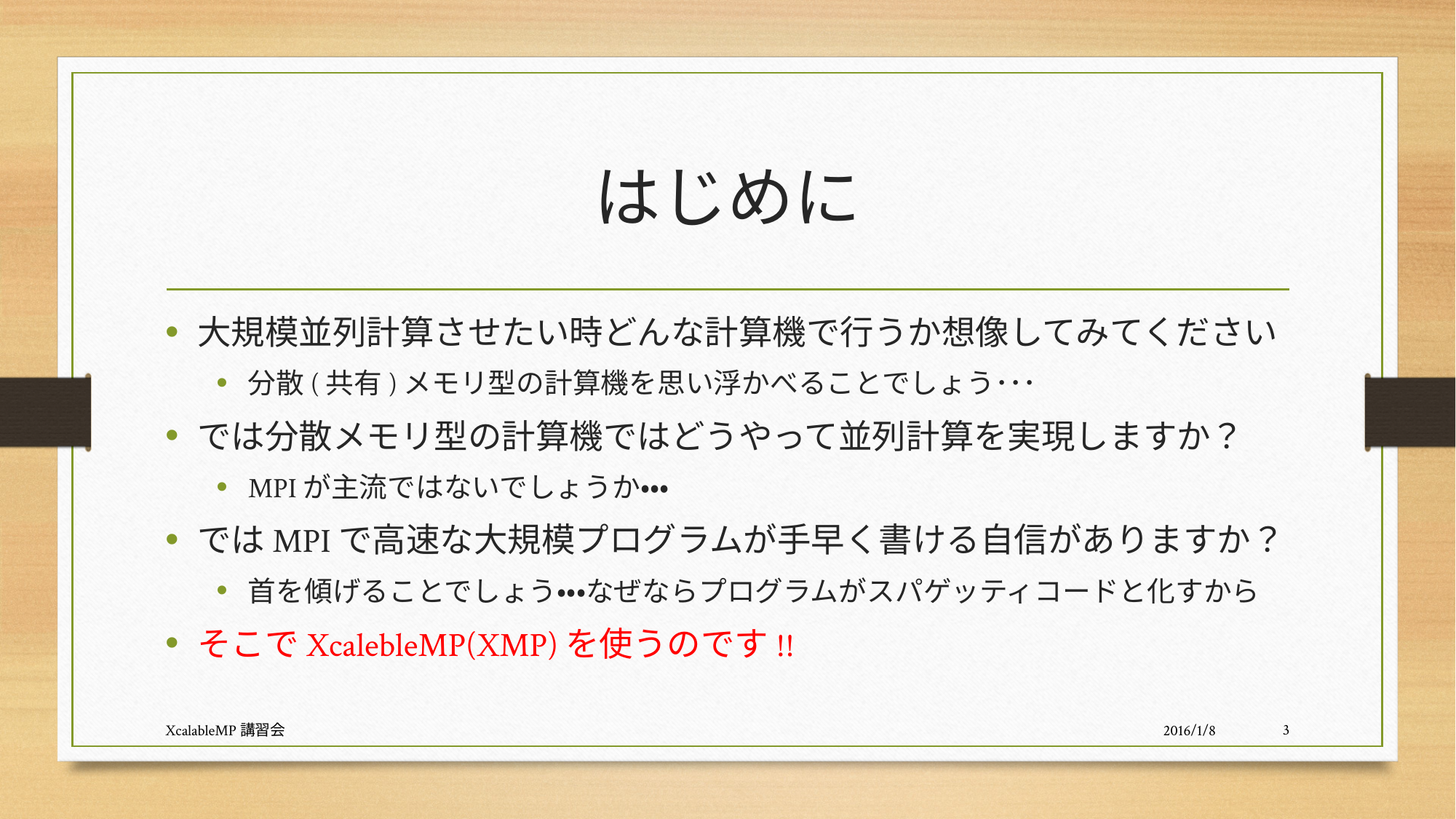

# はじめに
大規模並列計算させたい時どんな計算機で行うか想像してみてください
分散(共有)メモリ型の計算機を思い浮かべることでしょう･･･
では分散メモリ型の計算機ではどうやって並列計算を実現しますか？
MPIが主流ではないでしょうか・・・
ではMPIで高速な大規模プログラムが手早く書ける自信がありますか？
首を傾げることでしょう・・・なぜならプログラムがスパゲッティコードと化すから
そこでXcalebleMP(XMP)を使うのです!!
XcalableMP講習会
2016/1/8
3